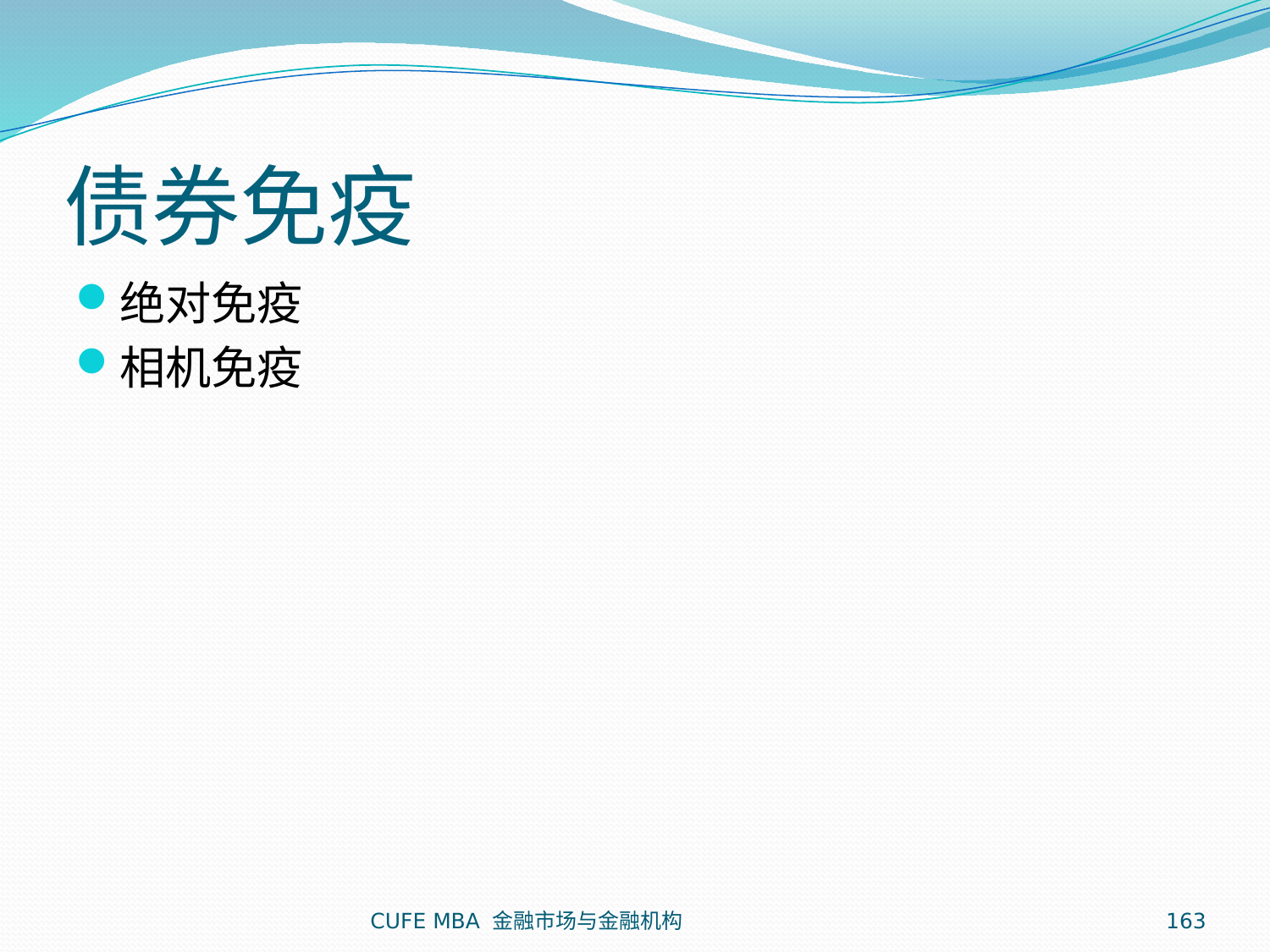

# 债券免疫
绝对免疫
相机免疫
CUFE MBA 金融市场与金融机构
163